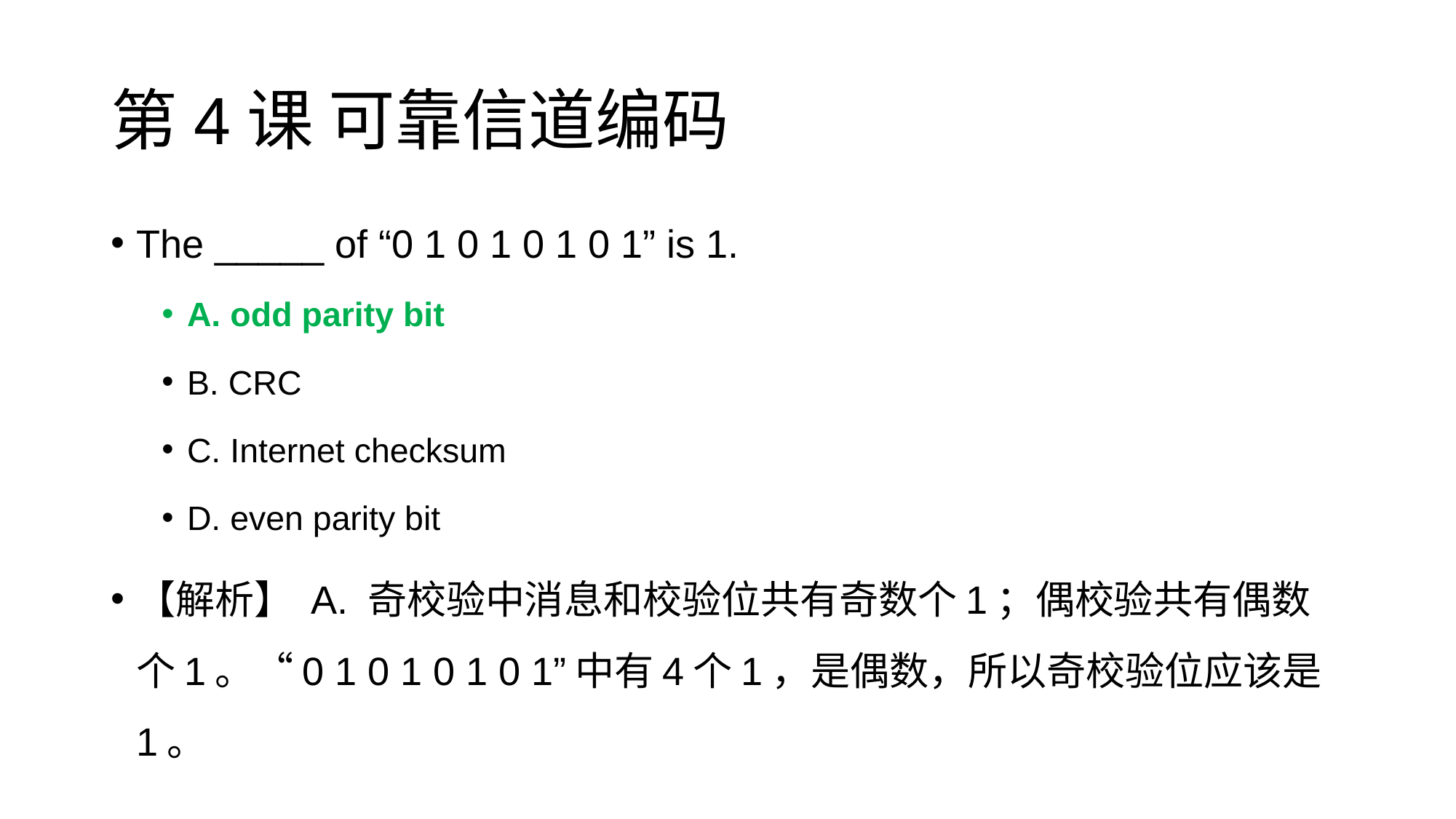

# 第4课 可靠信道编码
‏The _____ of “0 1 0 1 0 1 0 1” is 1.
A. odd parity bit
B. CRC
C. Internet checksum
D. even parity bit
【解析】 A. 奇校验中消息和校验位共有奇数个1；偶校验共有偶数个1。“0 1 0 1 0 1 0 1”中有4个1，是偶数，所以奇校验位应该是1。